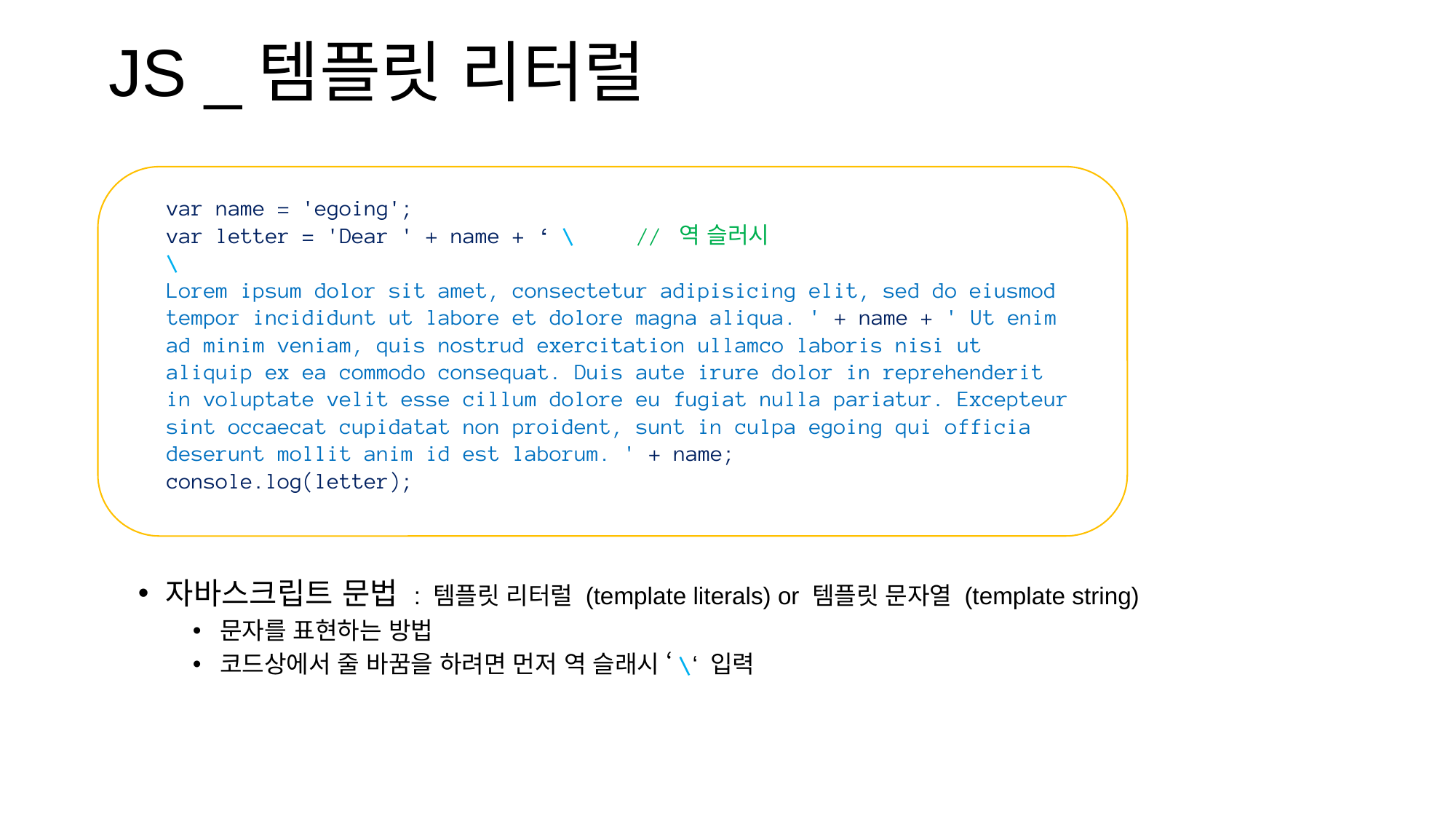

JS _템플릿 리터럴

자바스크립트 문법 : 템플릿 리터럴 (template literals) or 템플릿 문자열 (template string)
문자를 표현하는 방법
코드상에서 줄 바꿈을 하려면 먼저 역 슬래시 ‘\‘ 입력

var name = 'egoing';
var letter = 'Dear ' + name + ‘ \     // 역 슬러시
\
Lorem ipsum dolor sit amet, consectetur adipisicing elit, sed do eiusmod tempor incididunt ut labore et dolore magna aliqua. ' + name + ' Ut enim ad minim veniam, quis nostrud exercitation ullamco laboris nisi ut aliquip ex ea commodo consequat. Duis aute irure dolor in reprehenderit in voluptate velit esse cillum dolore eu fugiat nulla pariatur. Excepteur sint occaecat cupidatat non proident, sunt in culpa egoing qui officia deserunt mollit anim id est laborum. ' + name;
console.log(letter);